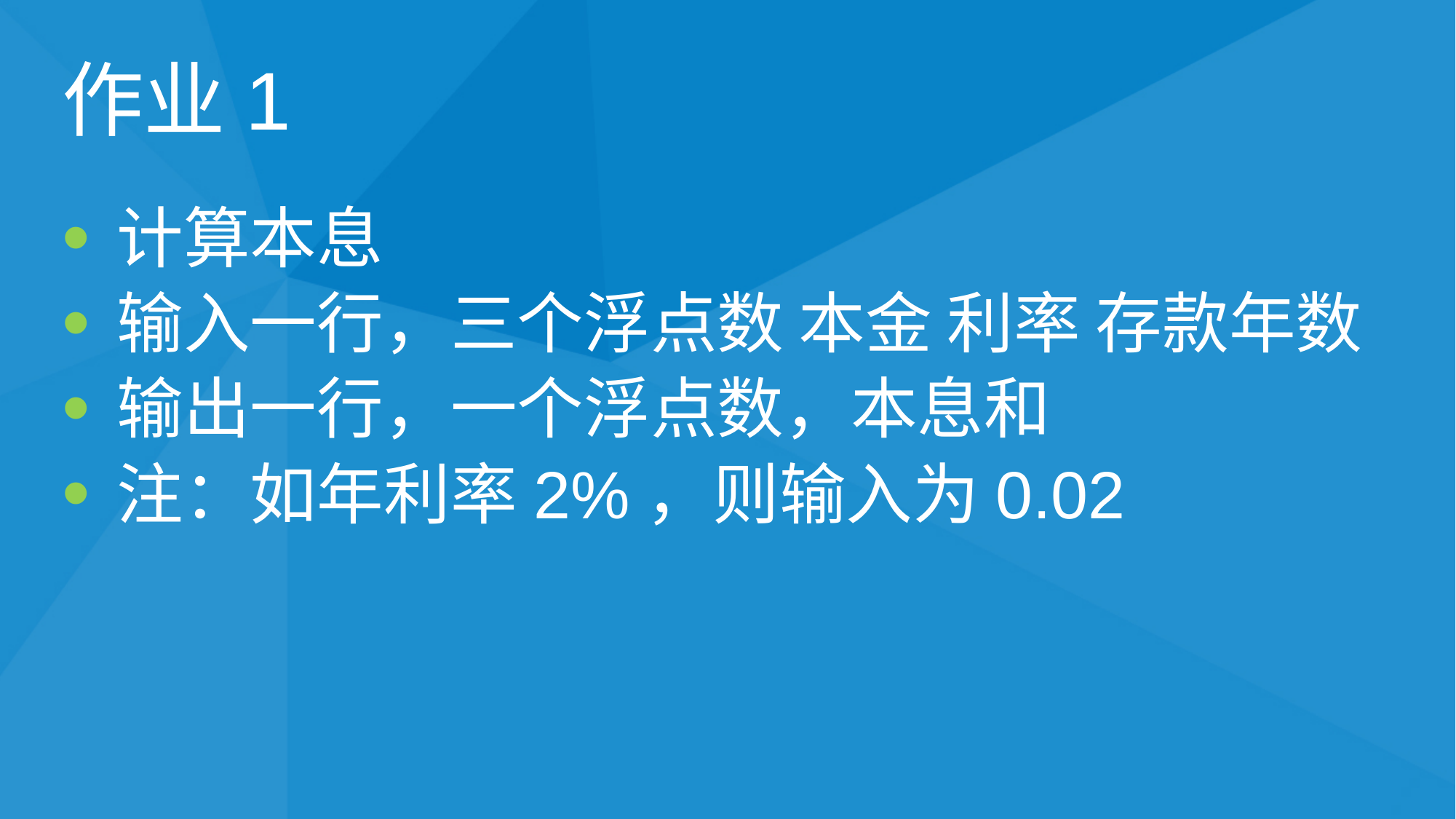

# 作业1
计算本息
输入一行，三个浮点数 本金 利率 存款年数
输出一行，一个浮点数，本息和
注：如年利率2%，则输入为0.02